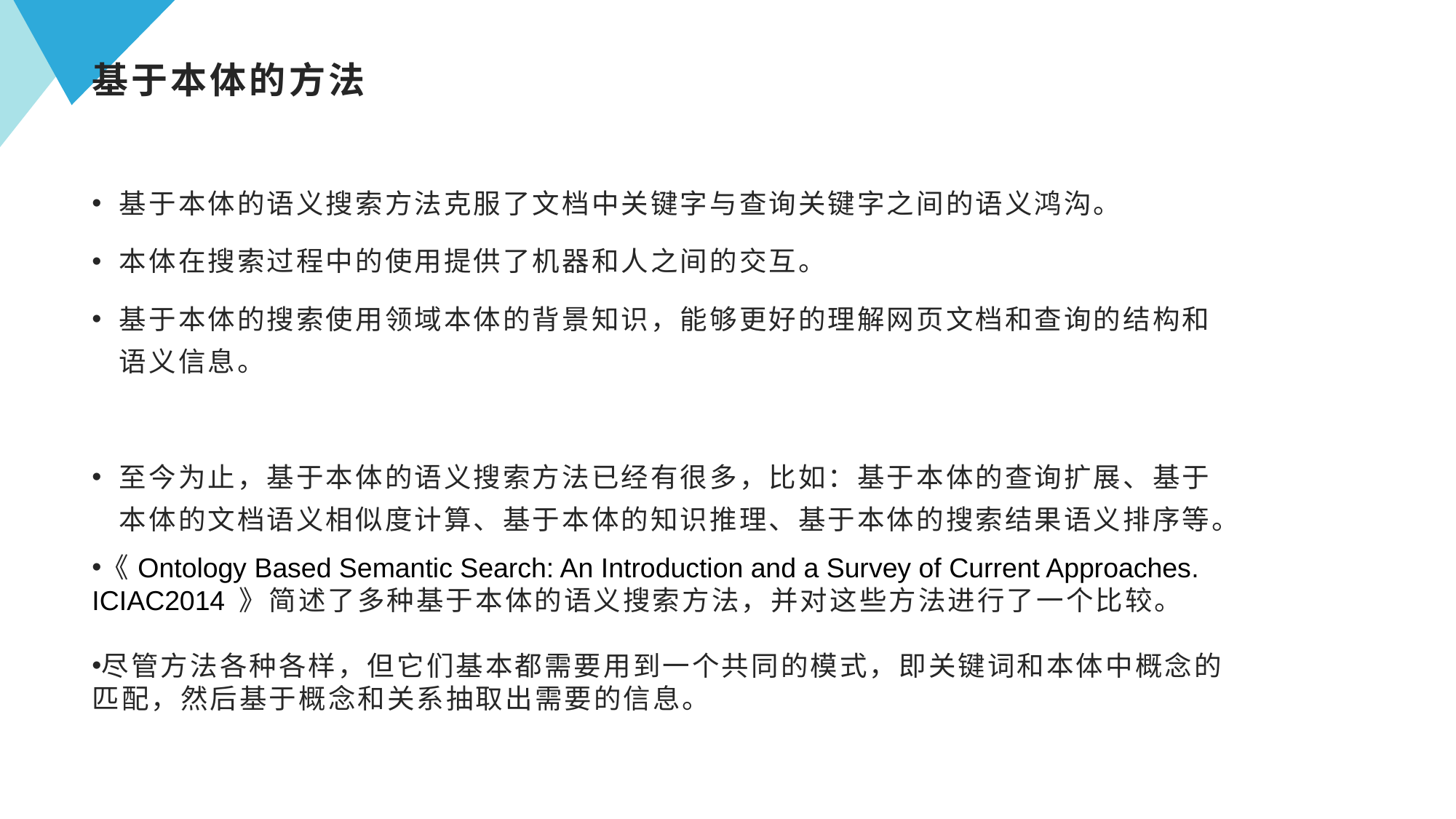

# 基于本体的方法
基于本体的语义搜索方法克服了文档中关键字与查询关键字之间的语义鸿沟。
本体在搜索过程中的使用提供了机器和人之间的交互。
基于本体的搜索使用领域本体的背景知识，能够更好的理解网页文档和查询的结构和语义信息。

至今为止，基于本体的语义搜索方法已经有很多，比如：基于本体的查询扩展、基于本体的文档语义相似度计算、基于本体的知识推理、基于本体的搜索结果语义排序等。
《Ontology Based Semantic Search: An Introduction and a Survey of Current Approaches. ICIAC2014 》简述了多种基于本体的语义搜索方法，并对这些方法进行了一个比较。

尽管方法各种各样，但它们基本都需要用到一个共同的模式，即关键词和本体中概念的匹配，然后基于概念和关系抽取出需要的信息。